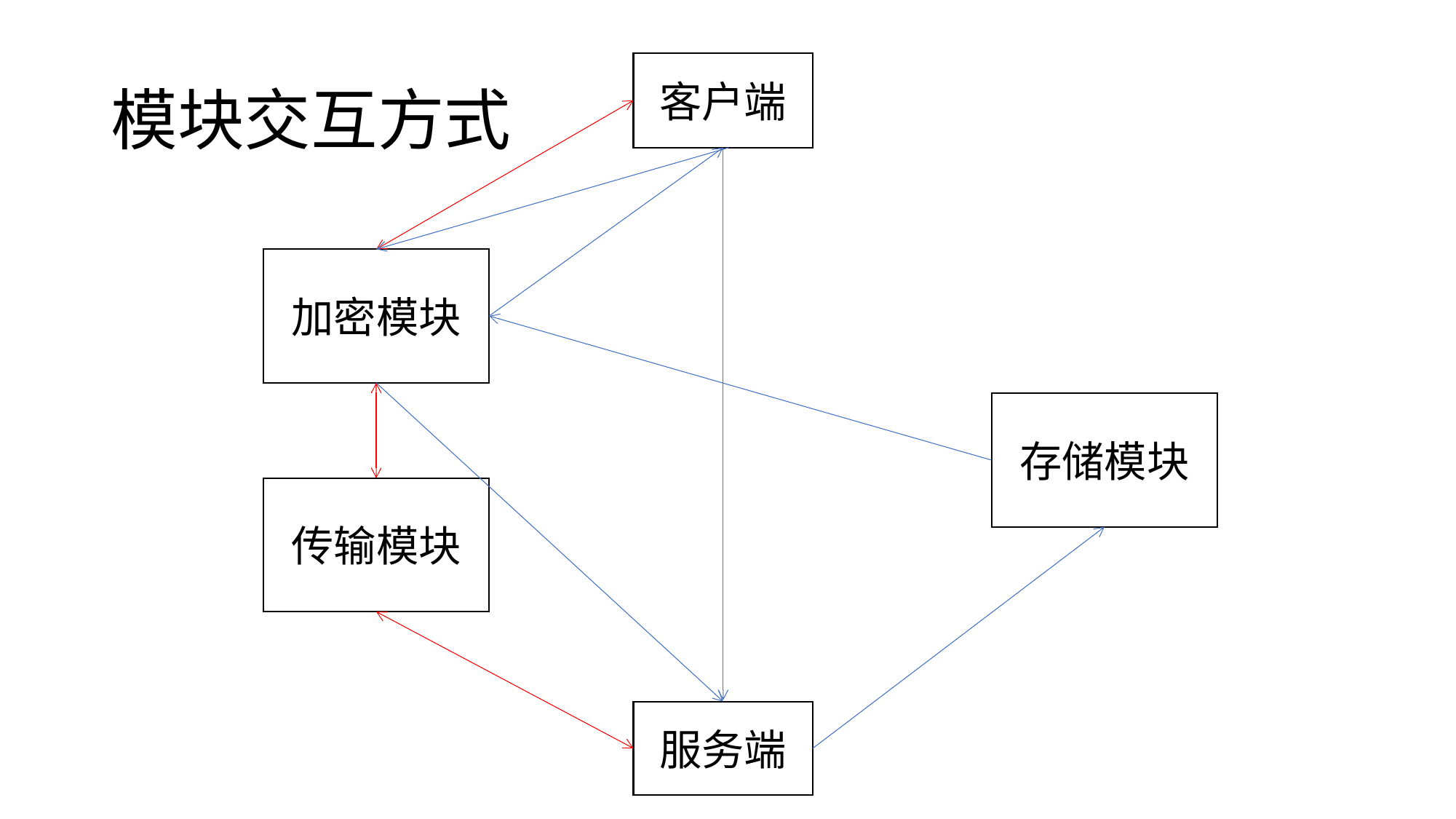

# 模块交互方式
客户端
加密模块
存储模块
传输模块
服务端